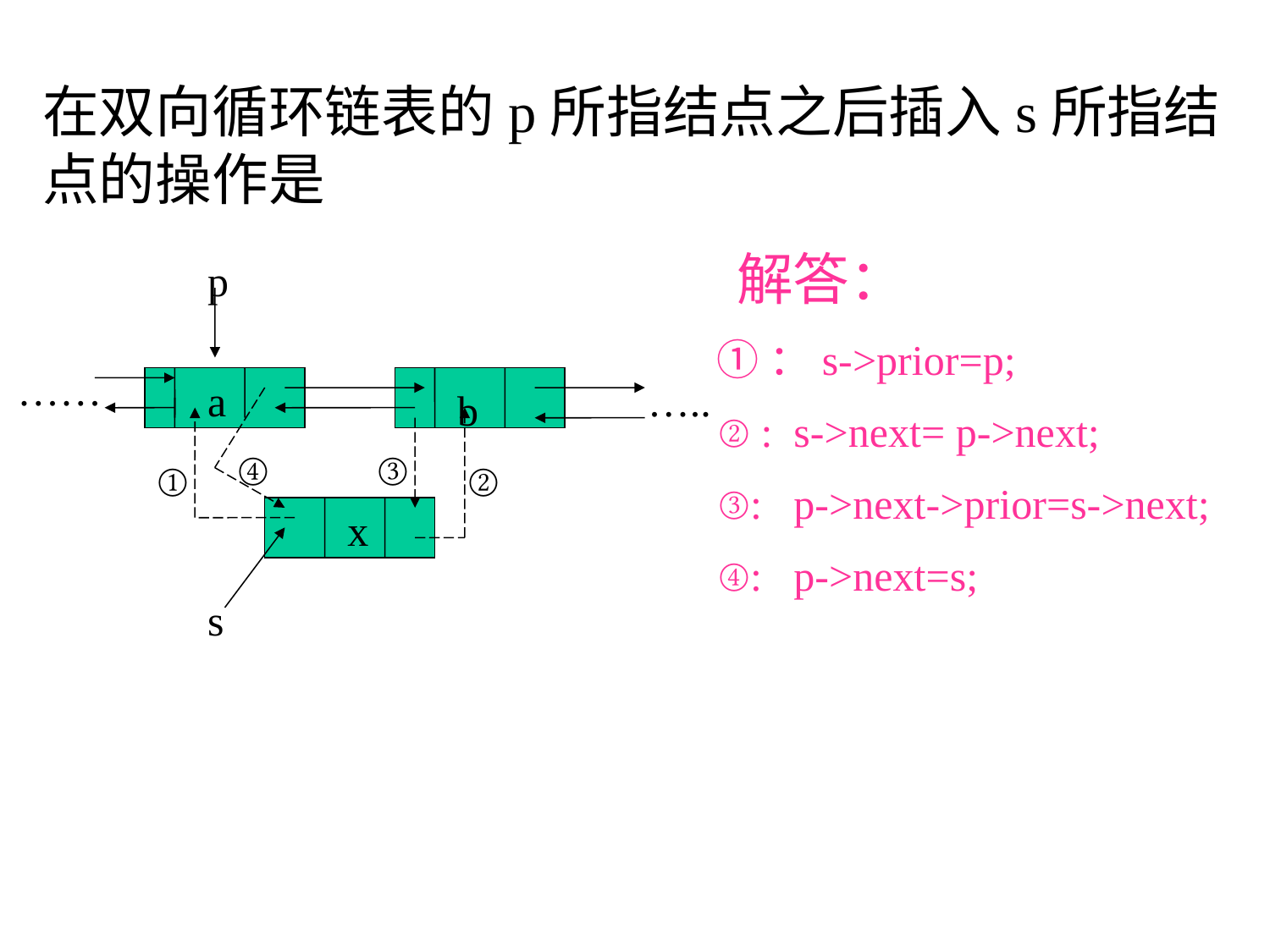

在双向循环链表的p所指结点之后插入s所指结点的操作是
  解答：
 ①：s->prior=p;
 ② :  s->next= p->next;
 ③:   p->next->prior=s->next;
 ④:   p->next=s;
p

……

a

…..

b

④
③
②
①

x

s